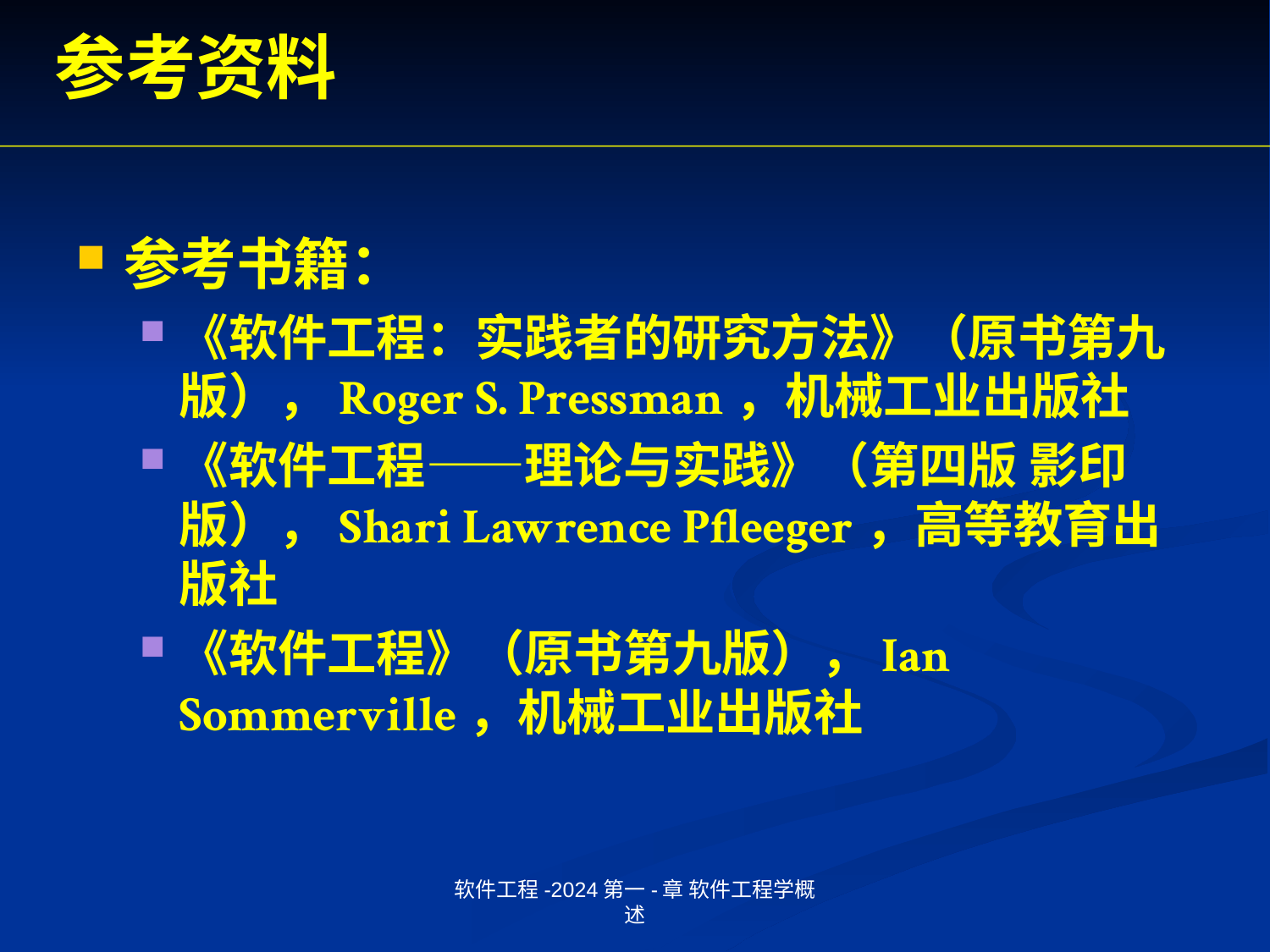

# 参考资料

参考书籍：
《软件工程：实践者的研究方法》（原书第九版），Roger S. Pressman，机械工业出版社
《软件工程——理论与实践》（第四版 影印版），Shari Lawrence Pfleeger，高等教育出版社
《软件工程》（原书第九版），Ian Sommerville，机械工业出版社

软件工程-2024第一-章 软件工程学概述
3